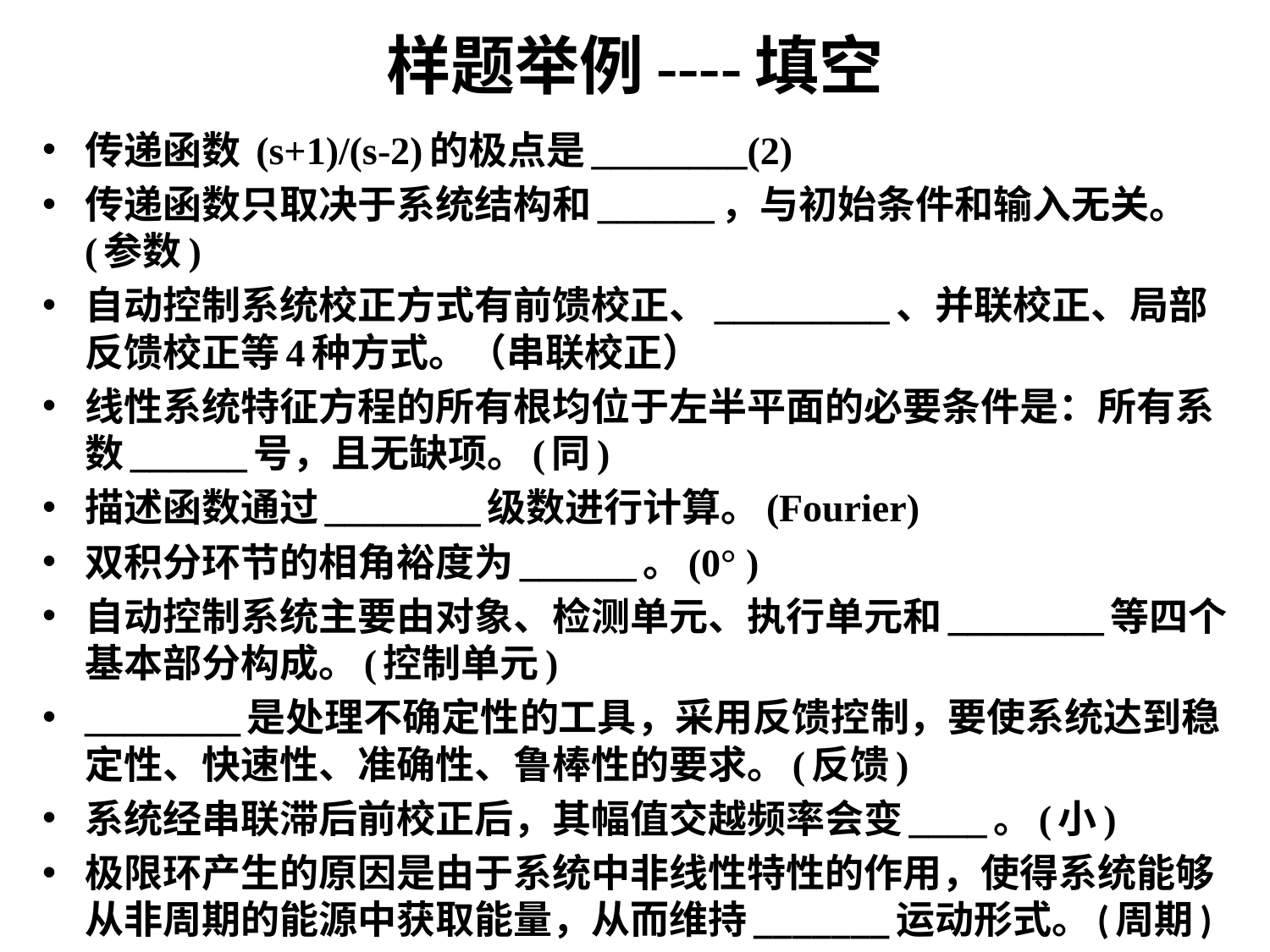

# 样题举例----填空
传递函数 (s+1)/(s-2)的极点是________(2)
传递函数只取决于系统结构和______，与初始条件和输入无关。(参数)
自动控制系统校正方式有前馈校正、_________、并联校正、局部反馈校正等4种方式。（串联校正）
线性系统特征方程的所有根均位于左半平面的必要条件是：所有系数______号，且无缺项。(同)
描述函数通过________级数进行计算。(Fourier)
双积分环节的相角裕度为______。(0° )
自动控制系统主要由对象、检测单元、执行单元和________等四个基本部分构成。(控制单元)
________是处理不确定性的工具，采用反馈控制，要使系统达到稳定性、快速性、准确性、鲁棒性的要求。(反馈)
系统经串联滞后前校正后，其幅值交越频率会变____。(小)
极限环产生的原因是由于系统中非线性特性的作用，使得系统能够从非周期的能源中获取能量，从而维持_______运动形式。(周期)